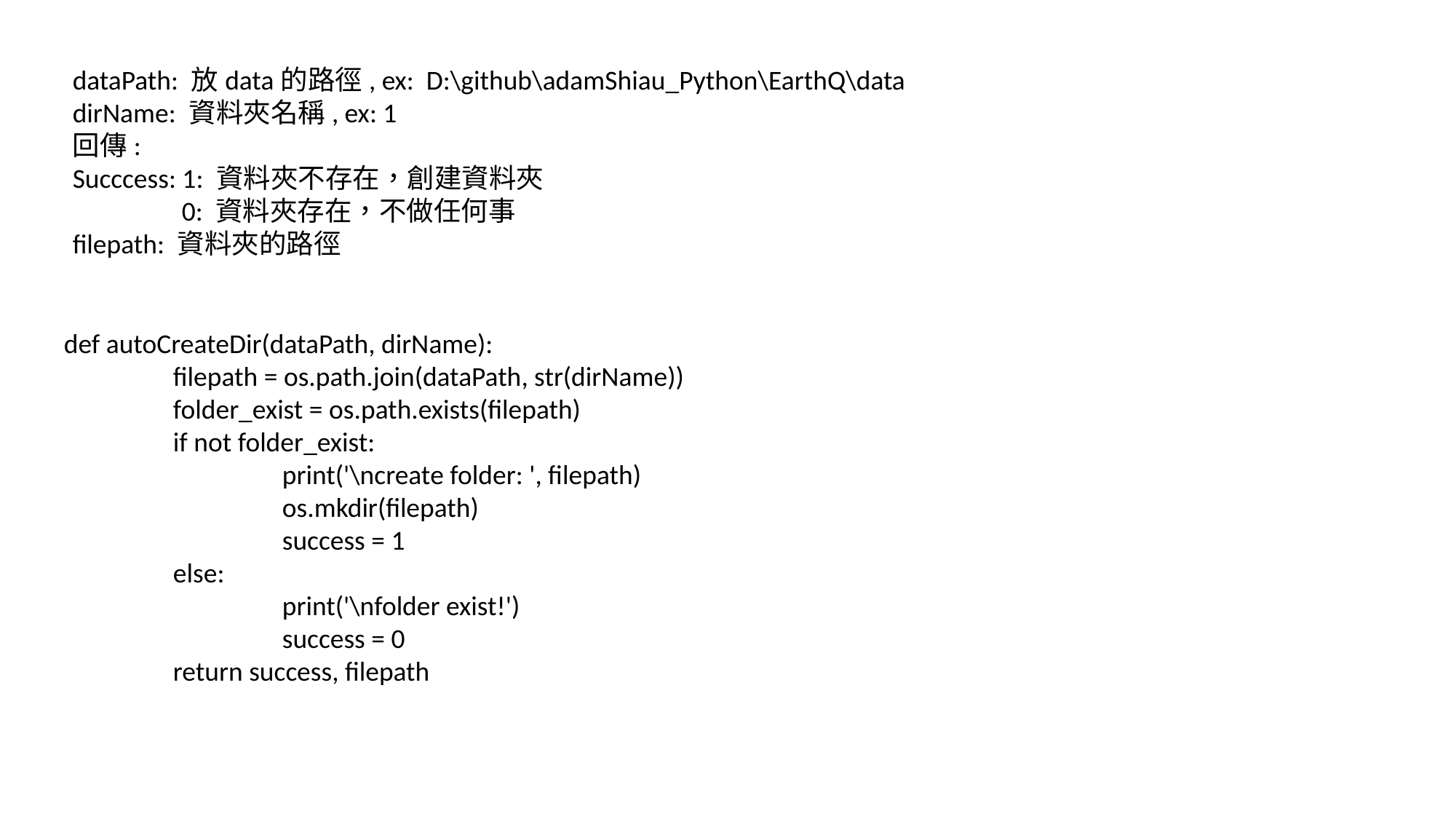

dataPath: 放data的路徑, ex:  D:\github\adamShiau_Python\EarthQ\data
dirName: 資料夾名稱, ex: 1
回傳:
Succcess: 1: 資料夾不存在，創建資料夾
	0: 資料夾存在，不做任何事
filepath: 資料夾的路徑
def autoCreateDir(dataPath, dirName):
	filepath = os.path.join(dataPath, str(dirName))
	folder_exist = os.path.exists(filepath)
	if not folder_exist:
		print('\ncreate folder: ', filepath)
		os.mkdir(filepath)
		success = 1
	else:
		print('\nfolder exist!')
		success = 0
	return success, filepath